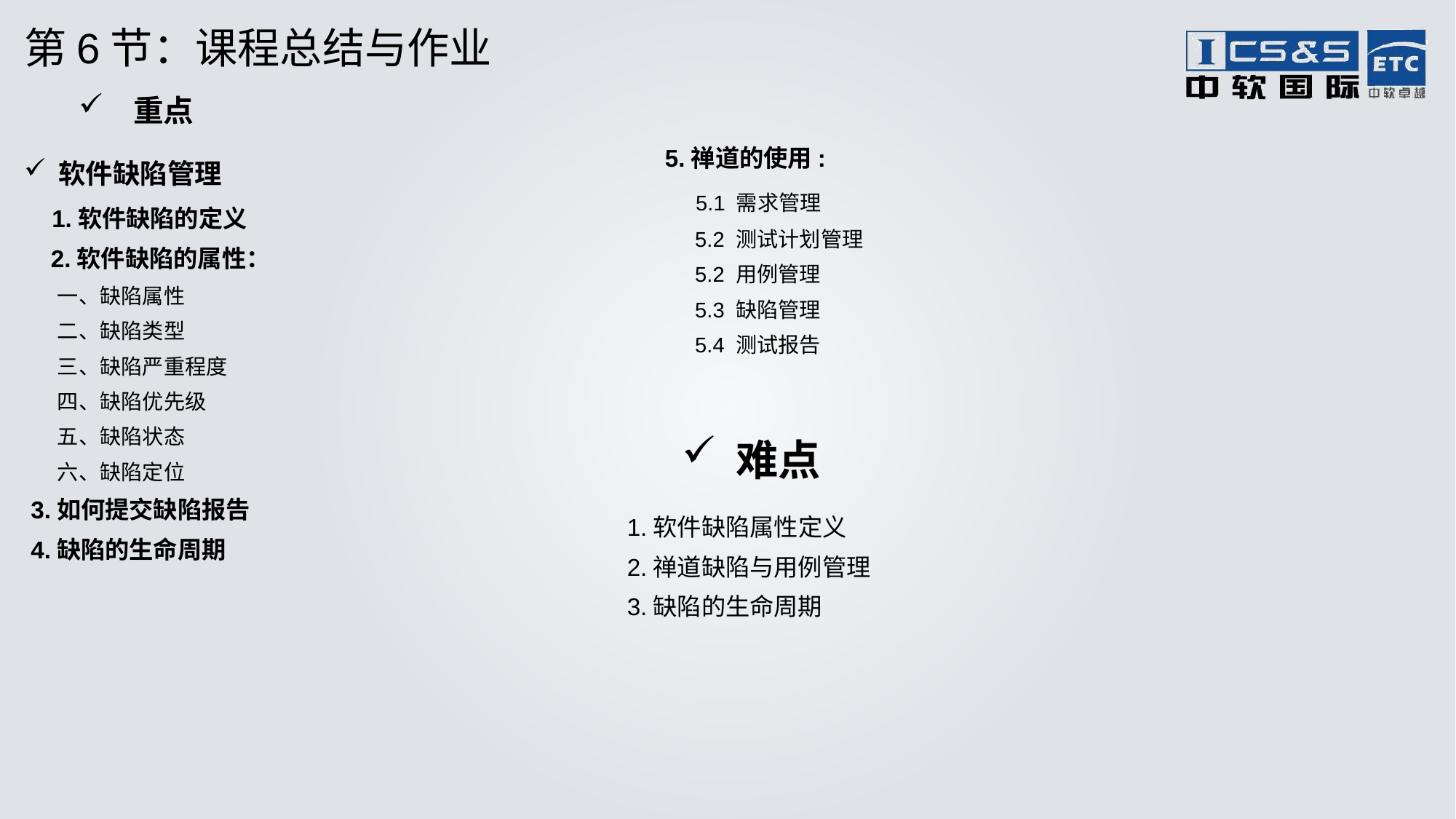

第6节：课程总结与作业
重点
软件缺陷管理
    1.软件缺陷的定义
    2.软件缺陷的属性：
      一、缺陷属性
      二、缺陷类型
      三、缺陷严重程度
      四、缺陷优先级
      五、缺陷状态
      六、缺陷定位
 3.如何提交缺陷报告
 4.缺陷的生命周期

5.禅道的使用:
    5.1 需求管理
     5.2 测试计划管理
     5.2 用例管理
     5.3 缺陷管理
     5.4 测试报告
难点
1.软件缺陷属性定义
2.禅道缺陷与用例管理
3.缺陷的生命周期